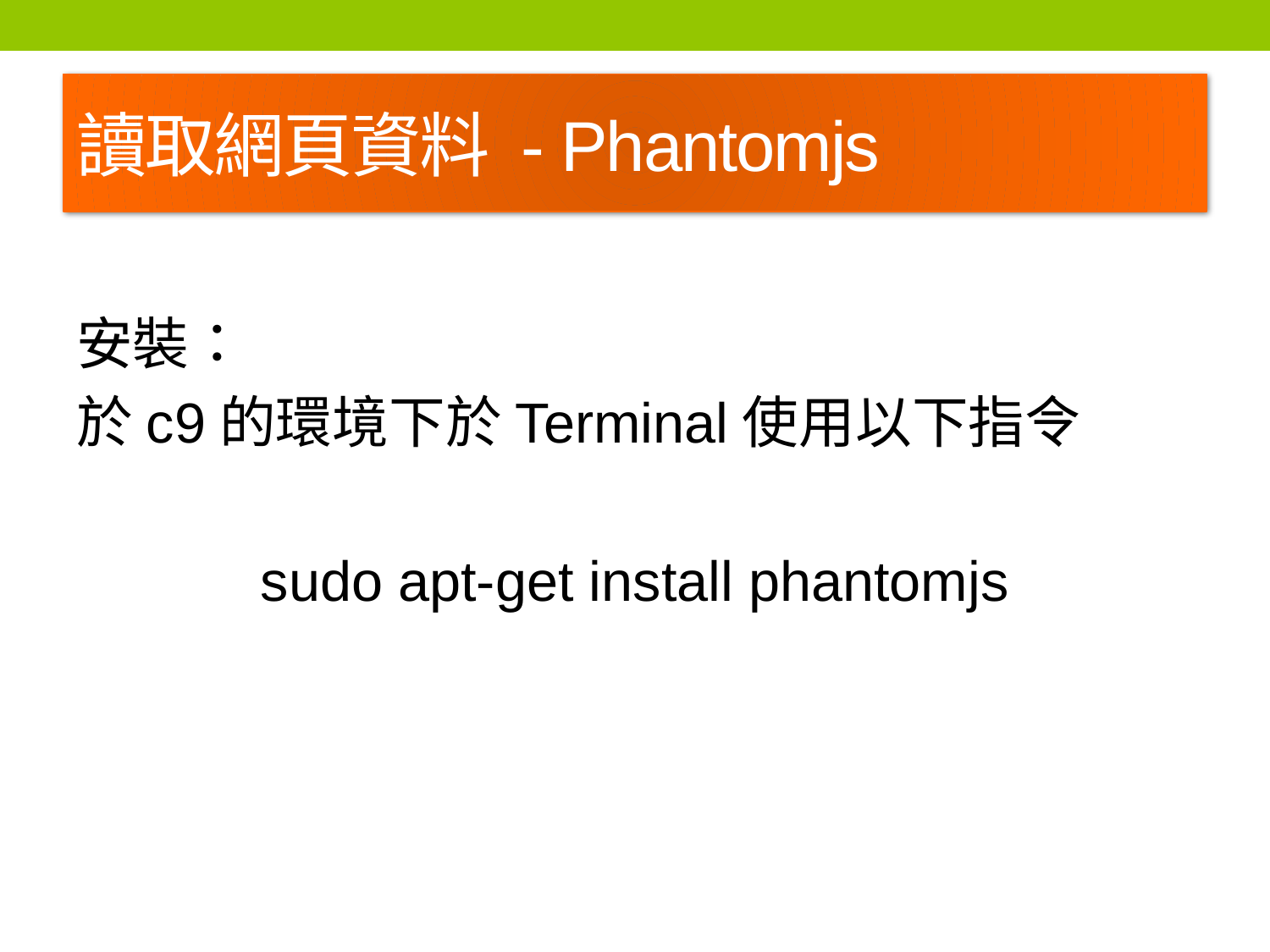

# 讀取網頁資料 - Phantomjs

安裝：
於c9的環境下於Terminal使用以下指令

sudo apt-get install phantomjs